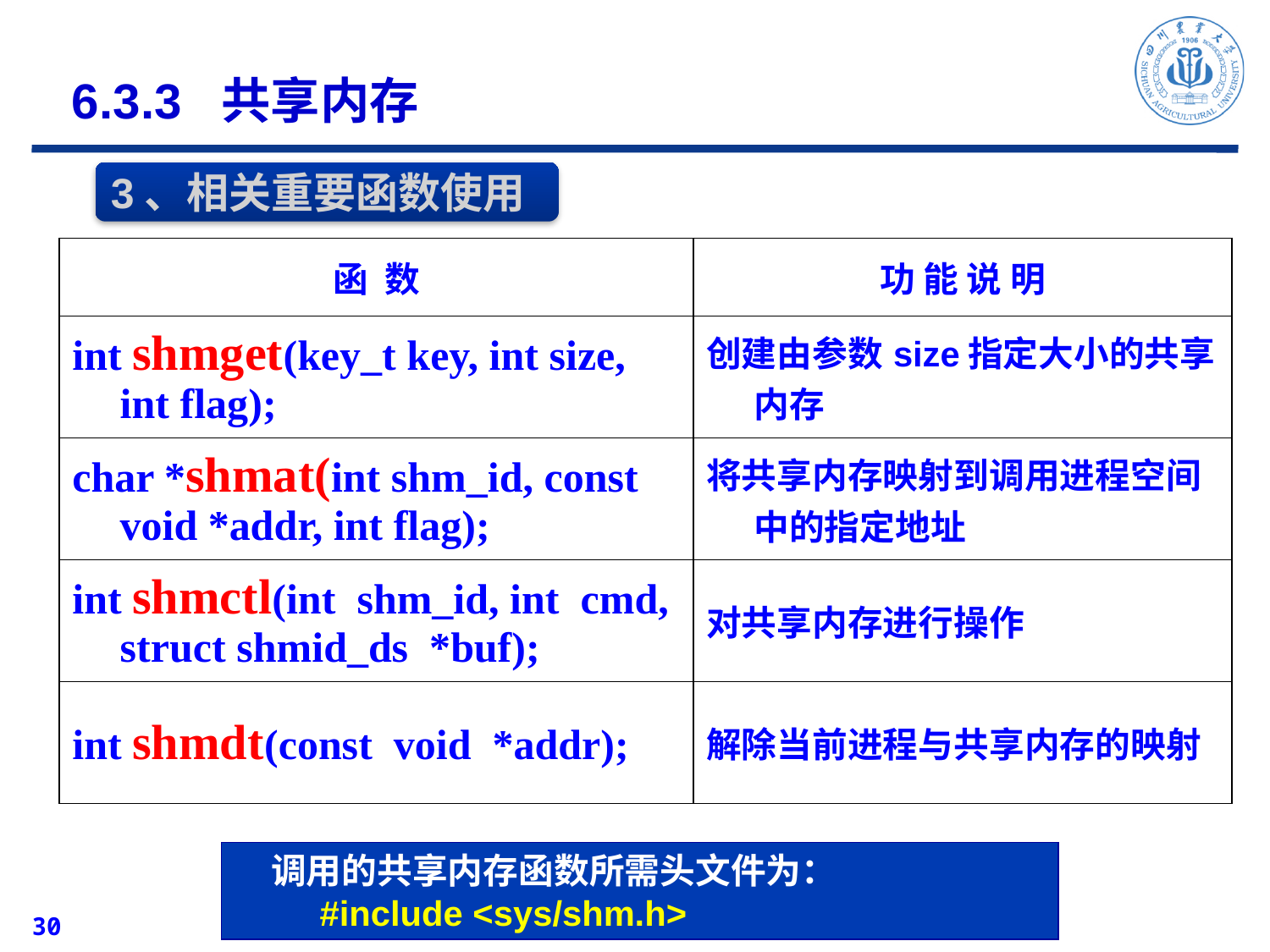

6.3.3  共享内存
3、相关重要函数使用
| 函 数 | 功 能 说 明 |
| --- | --- |
| int shmget(key\_t key, int size, int flag); | 创建由参数size指定大小的共享内存 |
| char \*shmat(int shm\_id, const void \*addr, int flag); | 将共享内存映射到调用进程空间中的指定地址 |
| int shmctl(int shm\_id, int cmd, struct shmid\_ds \*buf); | 对共享内存进行操作 |
| int shmdt(const void \*addr); | 解除当前进程与共享内存的映射 |
调用的共享内存函数所需头文件为：
     #include <sys/shm.h>